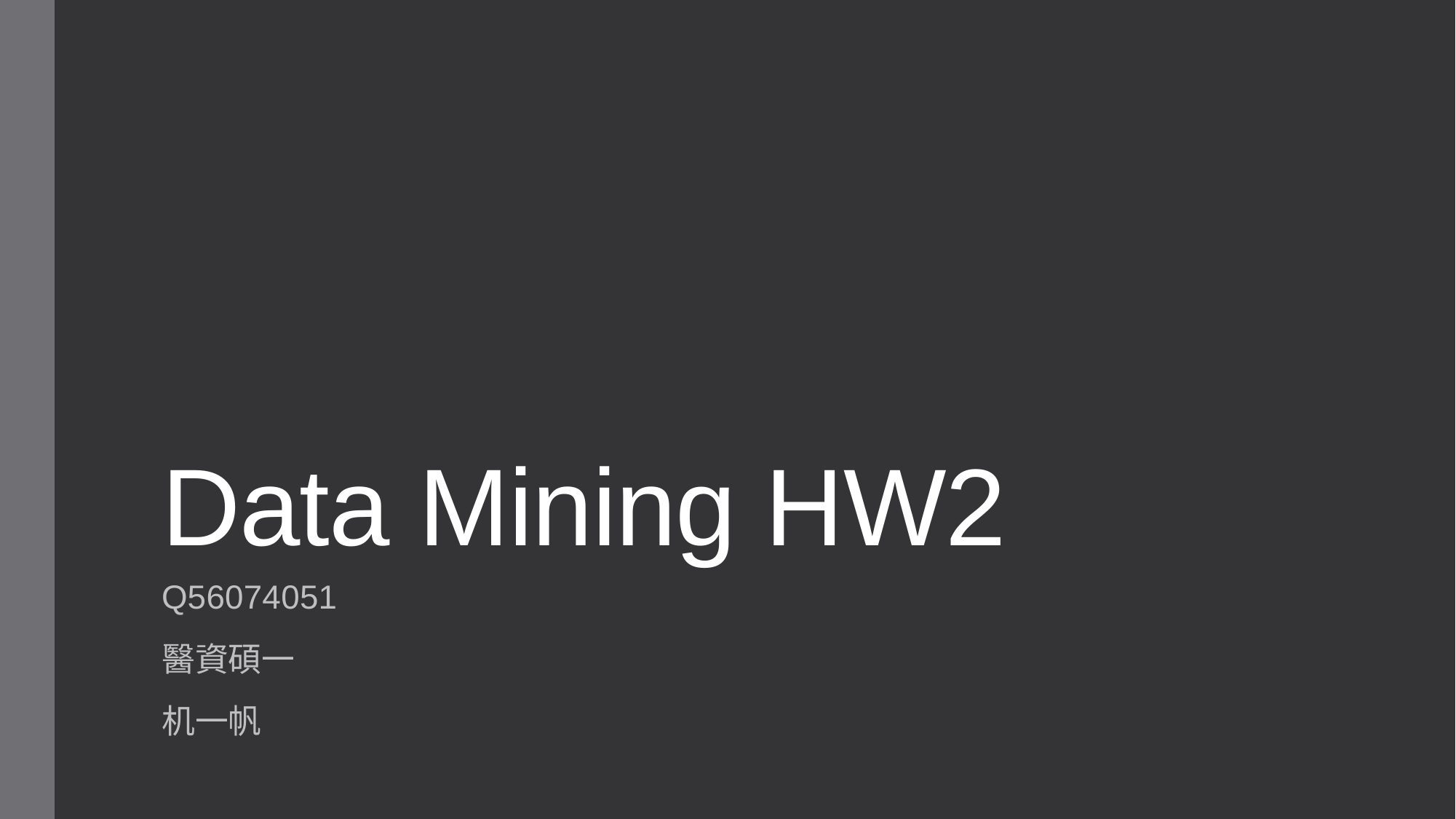

# Data Mining HW2
Q56074051
醫資碩一
机一帆